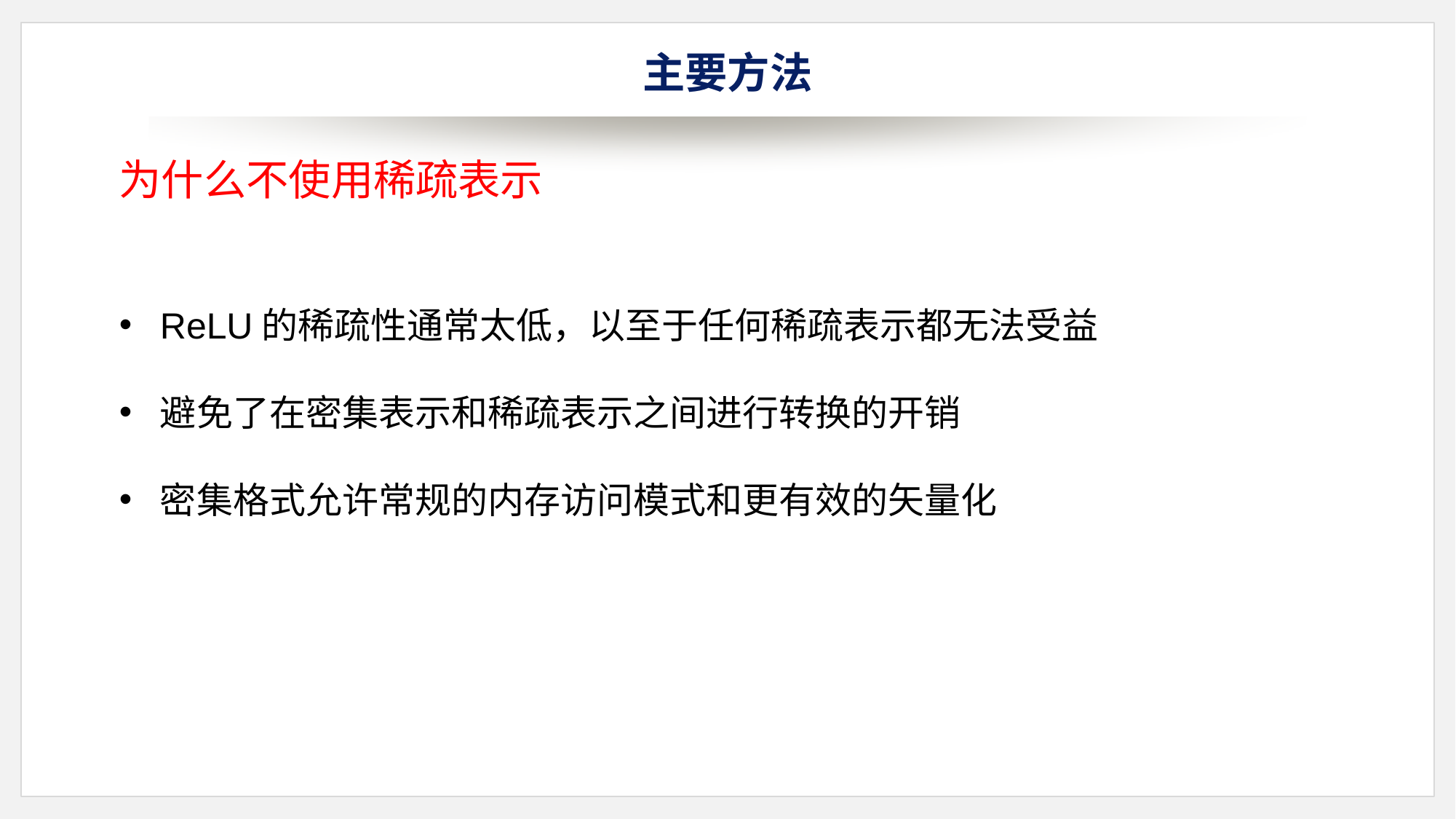

# 主要方法
为什么不使用稀疏表示

ReLU的稀疏性通常太低，以至于任何稀疏表示都无法受益

避免了在密集表示和稀疏表示之间进行转换的开销

密集格式允许常规的内存访问模式和更有效的矢量化